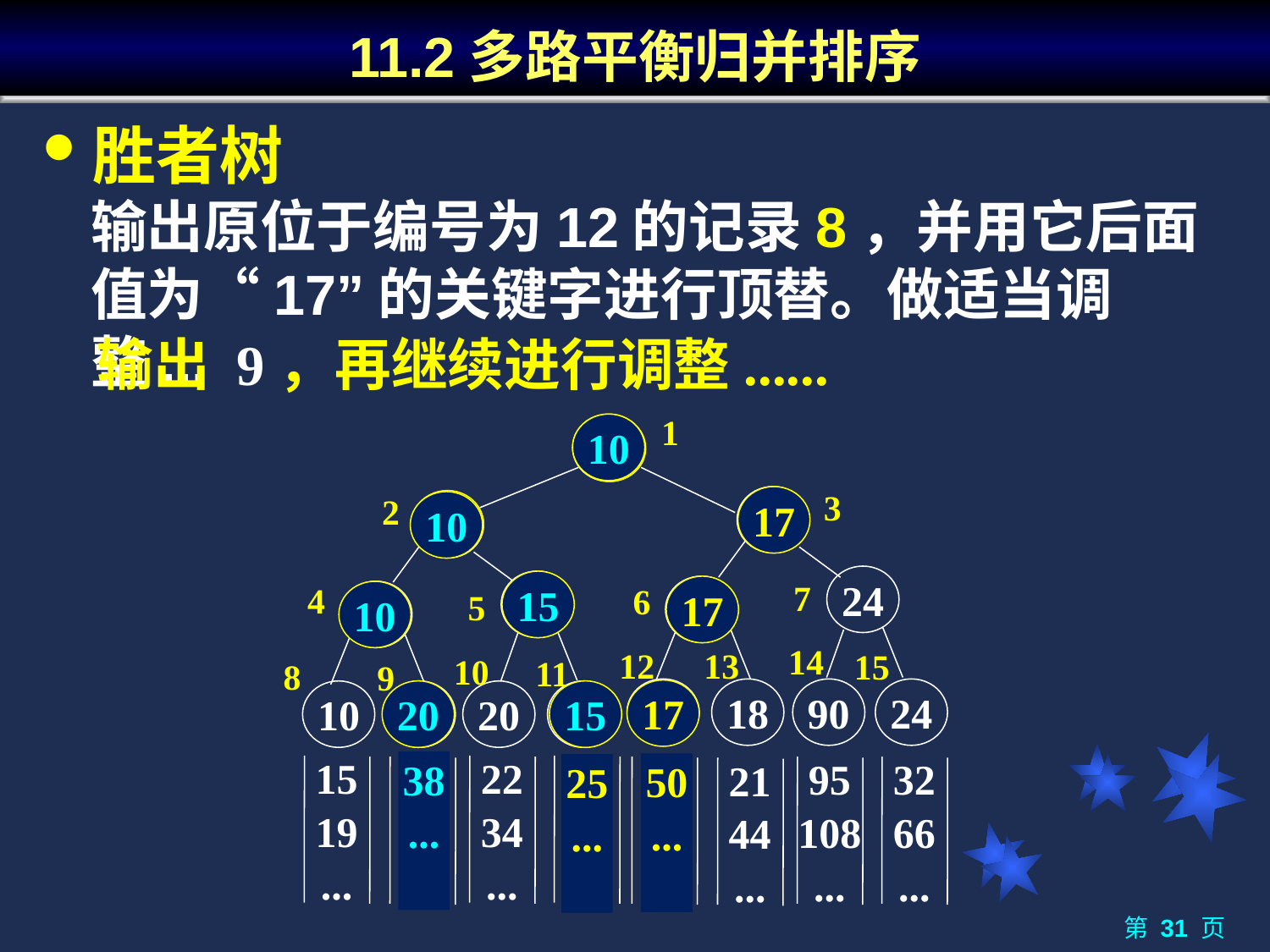

# 11.2多路平衡归并排序
胜者树
	输出原位于编号为12的记录8，并用它后面值为“17”的关键字进行顶替。做适当调整...
输出 9，再继续进行调整......
1
6

3
2
8
6

24
6
8
9

7
4
6
5
14
12
13
15
10
11
8
9
8
18
90
24
10
9
20
6
15
19
...
22
34
...
15
25
...
20
38
...
17
50
...
95
108
...
32
66
...
21
44
...
8
10
9
17
9
10
15
17
10
17
20
15
38
...

50
...

25
...

第 31 页